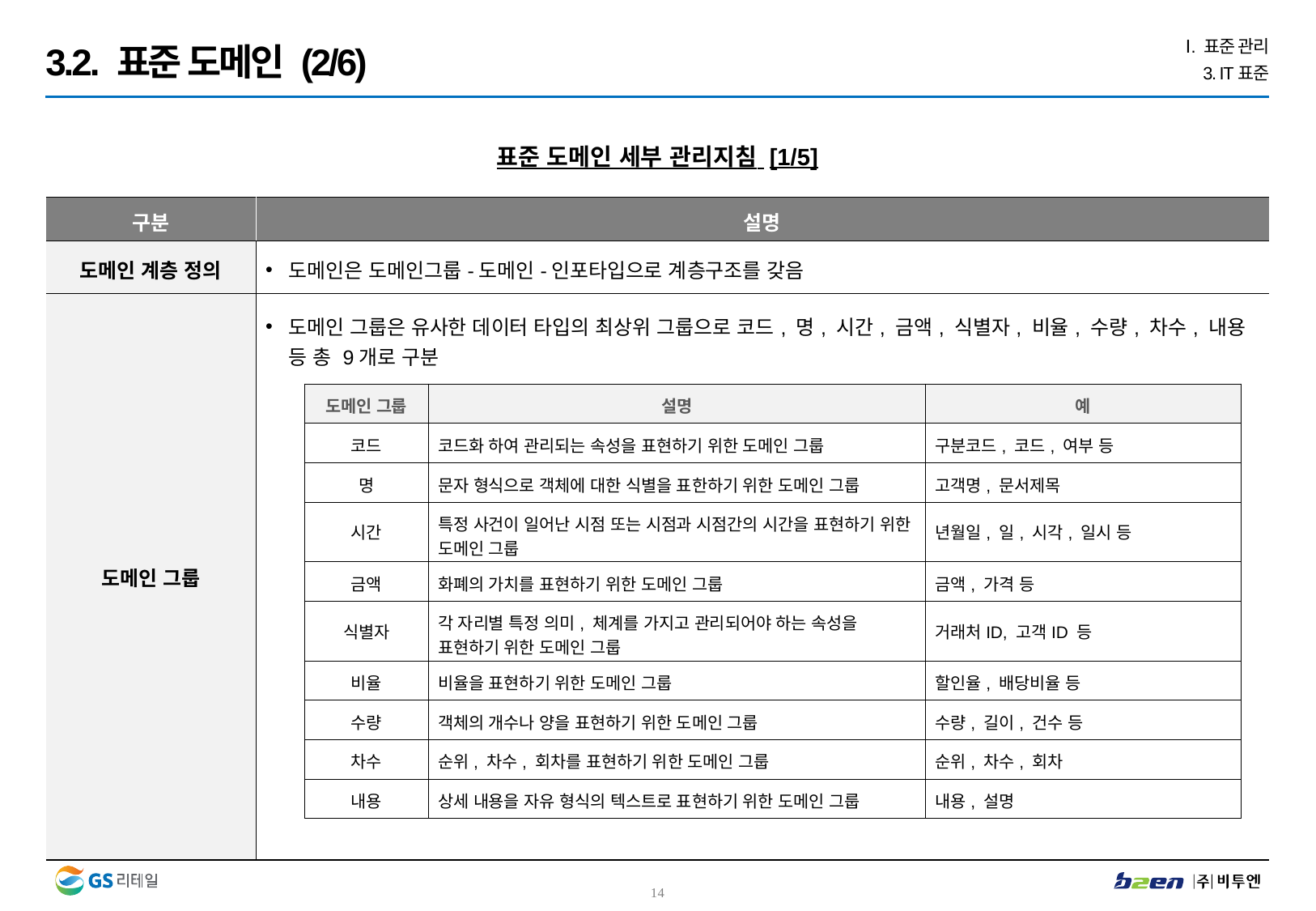

Ⅰ. 표준 관리
3. IT표준
3.2. 표준 도메인 (2/6)
표준 도메인 세부 관리지침 [1/5]
| 구분 | 설명 |
| --- | --- |
| 도메인 계층 정의 | 도메인은 도메인그룹-도메인-인포타입으로 계층구조를 갖음 |
| 도메인 그룹 | 도메인 그룹은 유사한 데이터 타입의 최상위 그룹으로 코드, 명, 시간, 금액, 식별자, 비율, 수량, 차수, 내용 등 총 9개로 구분 |
| 도메인 그룹 | 설명 | 예 |
| --- | --- | --- |
| 코드 | 코드화 하여 관리되는 속성을 표현하기 위한 도메인 그룹 | 구분코드, 코드, 여부 등 |
| 명 | 문자 형식으로 객체에 대한 식별을 표한하기 위한 도메인 그룹 | 고객명, 문서제목 |
| 시간 | 특정 사건이 일어난 시점 또는 시점과 시점간의 시간을 표현하기 위한 도메인 그룹 | 년월일, 일, 시각, 일시 등 |
| 금액 | 화폐의 가치를 표현하기 위한 도메인 그룹 | 금액, 가격 등 |
| 식별자 | 각 자리별 특정 의미, 체계를 가지고 관리되어야 하는 속성을 표현하기 위한 도메인 그룹 | 거래처ID, 고객ID 등 |
| 비율 | 비율을 표현하기 위한 도메인 그룹 | 할인율, 배당비율 등 |
| 수량 | 객체의 개수나 양을 표현하기 위한 도메인 그룹 | 수량, 길이, 건수 등 |
| 차수 | 순위, 차수, 회차를 표현하기 위한 도메인 그룹 | 순위, 차수, 회차 |
| 내용 | 상세 내용을 자유 형식의 텍스트로 표현하기 위한 도메인 그룹 | 내용, 설명 |
14